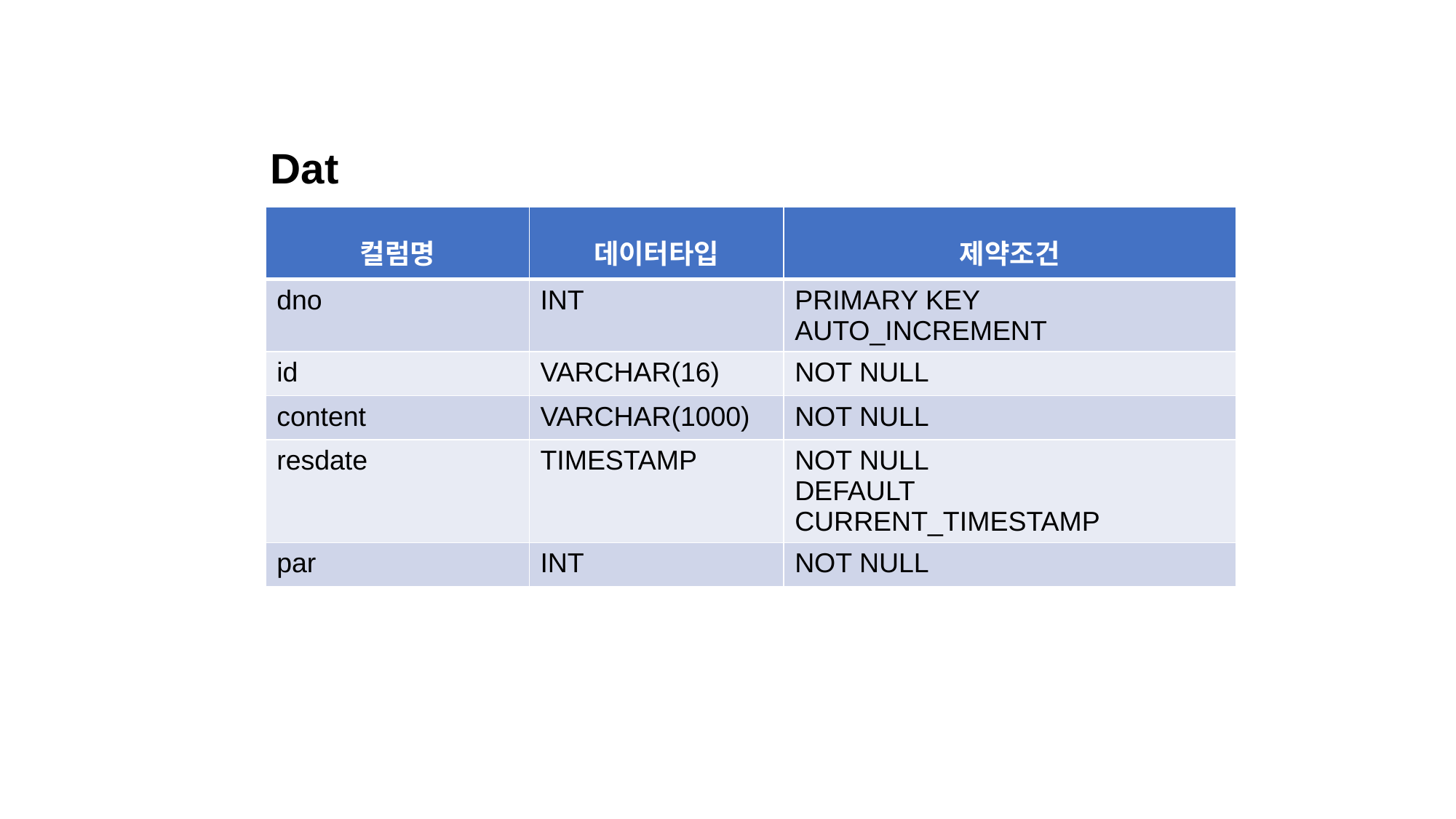

Dat
| 컬럼명 | 데이터타입 | 제약조건 |
| --- | --- | --- |
| dno | INT | PRIMARY KEY AUTO\_INCREMENT |
| id | VARCHAR(16) | NOT NULL |
| content | VARCHAR(1000) | NOT NULL |
| resdate | TIMESTAMP | NOT NULL DEFAULT CURRENT\_TIMESTAMP |
| par | INT | NOT NULL |